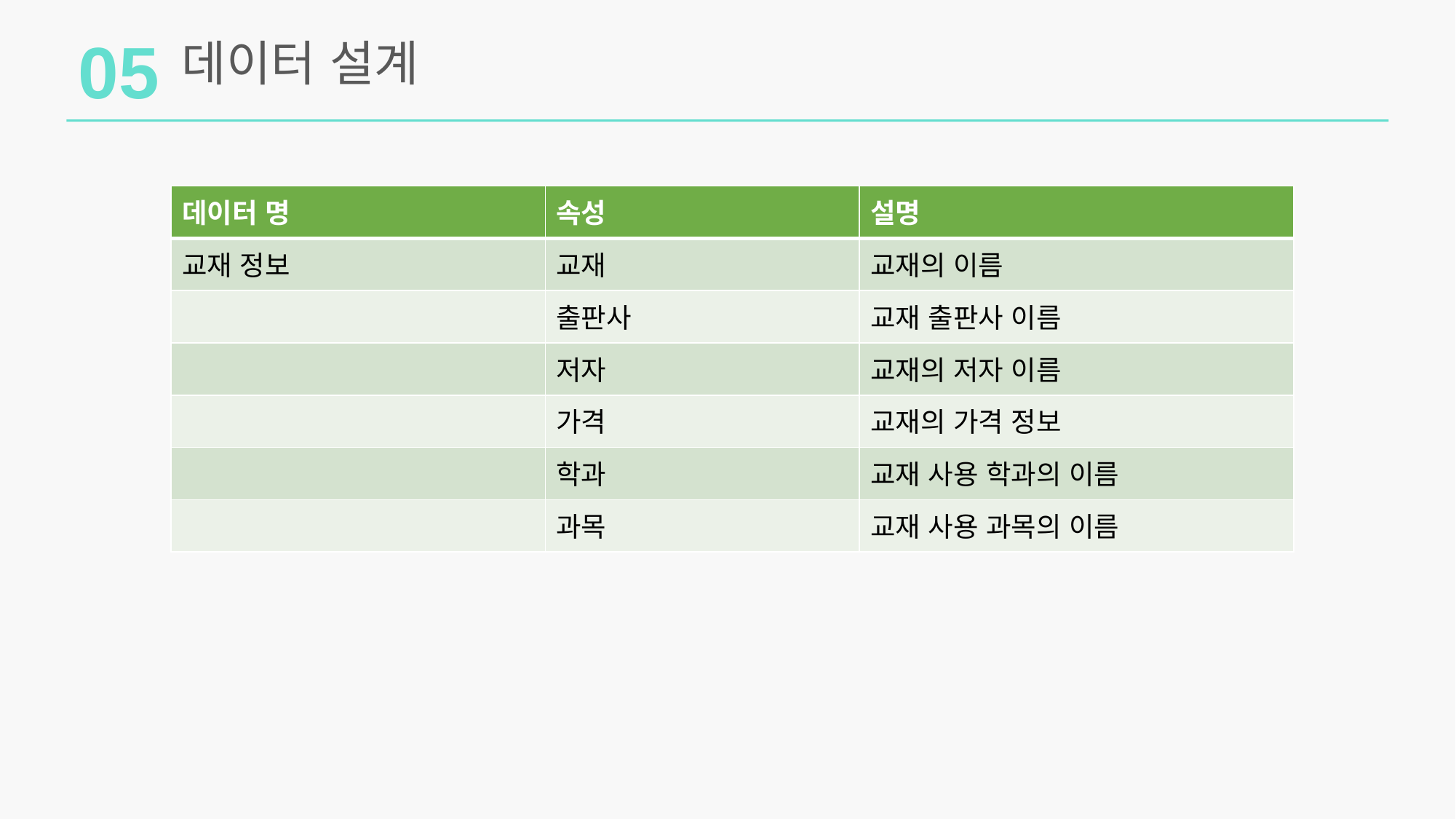

05
데이터 설계

| 데이터 명 | 속성 | 설명 |
| --- | --- | --- |
| 교재 정보 | 교재 | 교재의 이름 |
|  | 출판사 | 교재 출판사 이름 |
|  | 저자 | 교재의 저자 이름 |
|  | 가격 | 교재의 가격 정보 |
|  | 학과 | 교재 사용 학과의 이름 |
|  | 과목 | 교재 사용 과목의 이름 |